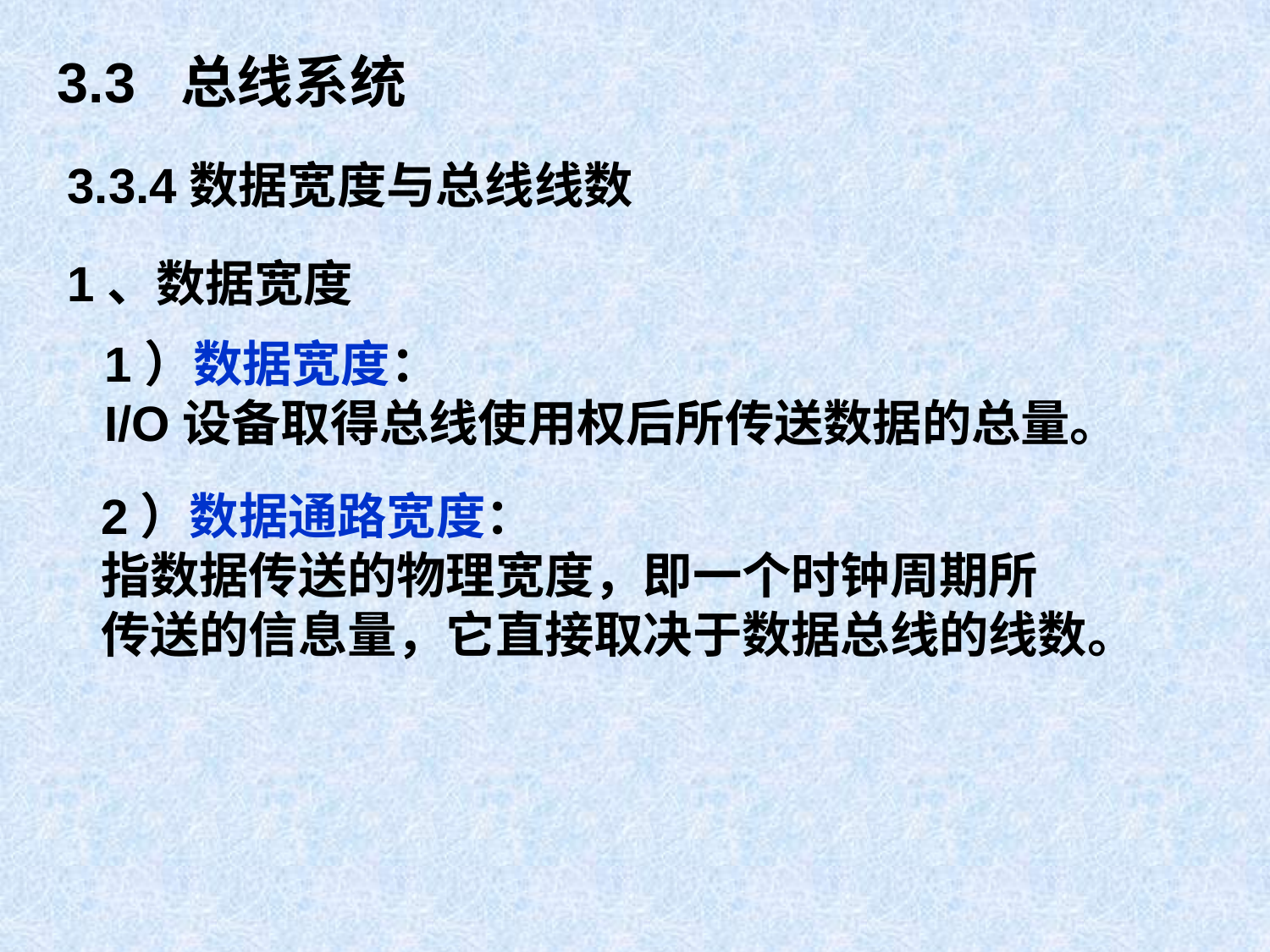

3.3  总线系统
3.3.4数据宽度与总线线数

1、数据宽度
1）数据宽度：
I/O设备取得总线使用权后所传送数据的总量。
2）数据通路宽度：
指数据传送的物理宽度，即一个时钟周期所
传送的信息量，它直接取决于数据总线的线数。